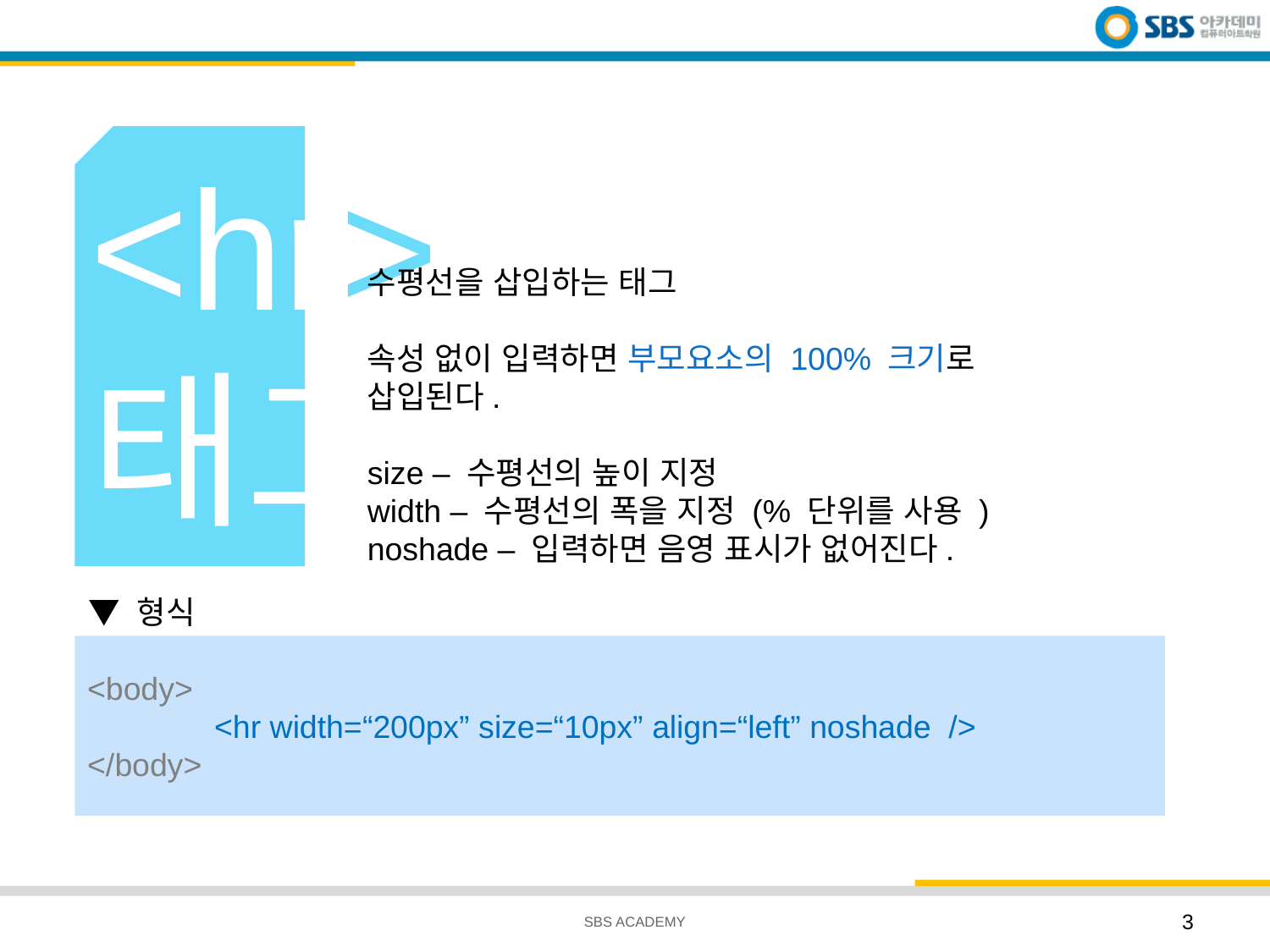

# <hr> 태그
수평선을 삽입하는 태그

속성 없이 입력하면 부모요소의 100% 크기로 삽입된다.

size – 수평선의 높이 지정
width – 수평선의 폭을 지정 (% 단위를 사용 )
noshade – 입력하면 음영 표시가 없어진다.
▼ 형식
<body>
	<hr width=“200px” size=“10px” align=“left” noshade  />
</body>
SBS ACADEMY
3